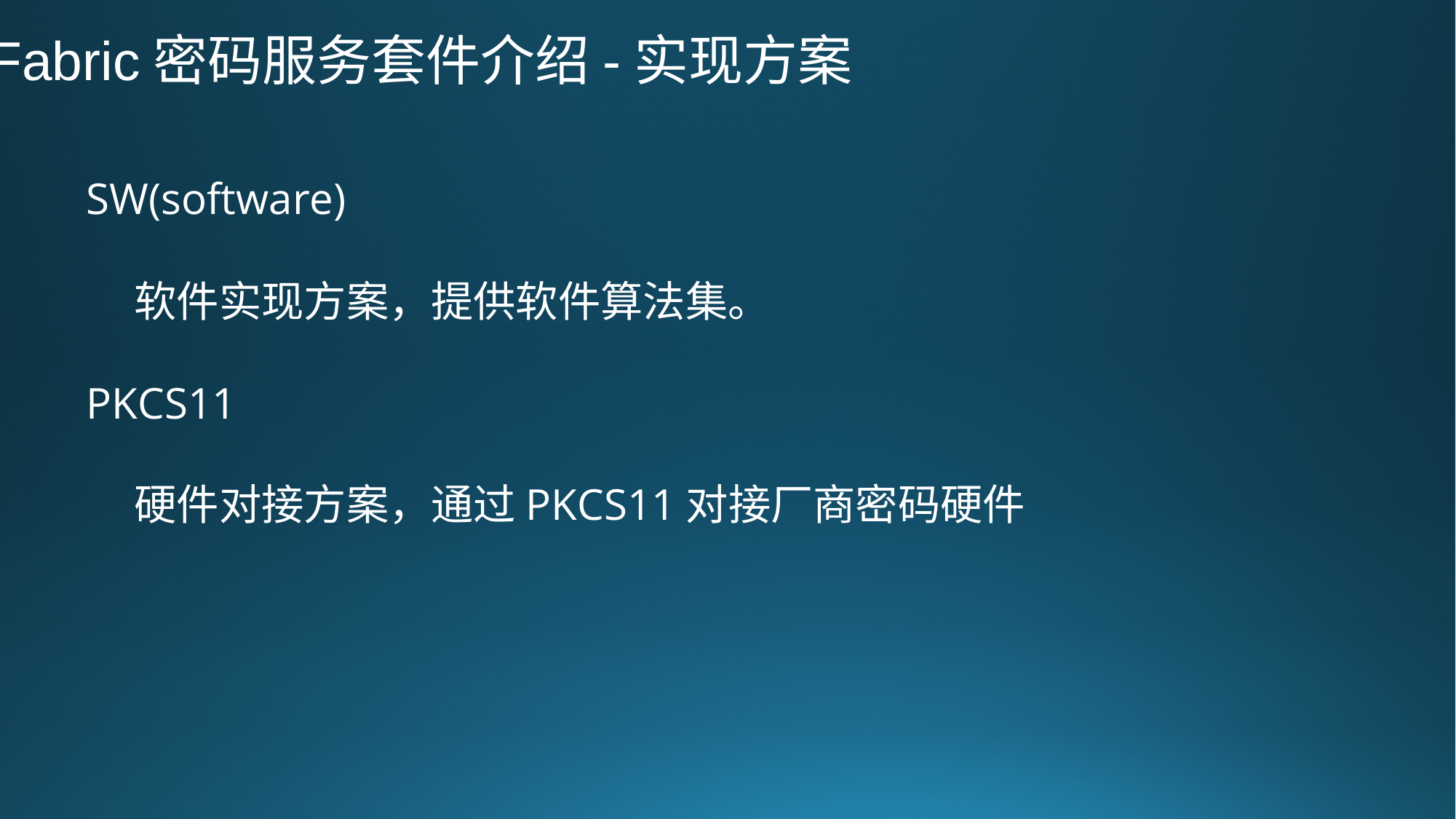

Fabric密码服务套件介绍-实现方案
SW(software)

    软件实现方案，提供软件算法集。

PKCS11

    硬件对接方案，通过PKCS11对接厂商密码硬件